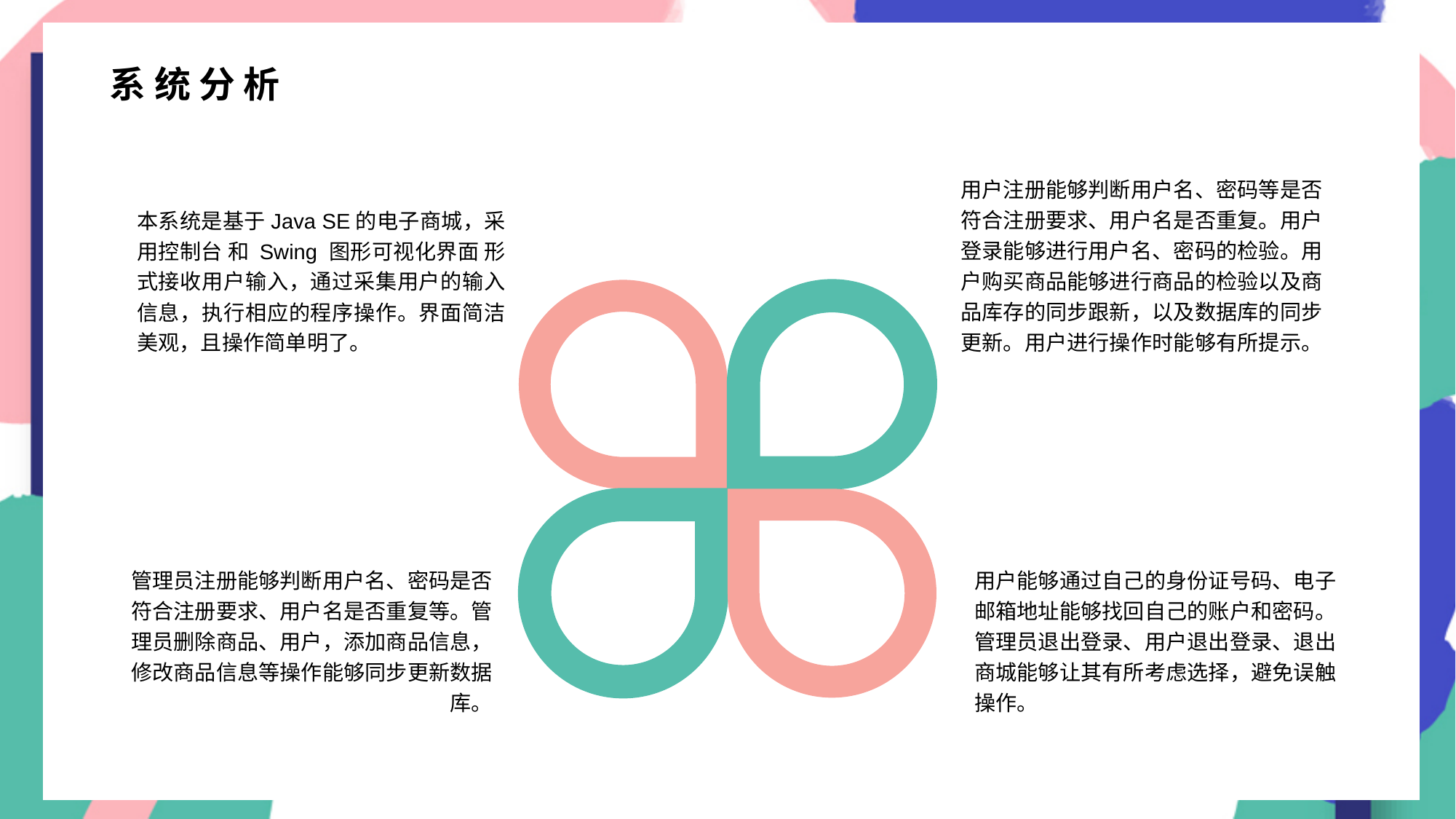

系 统 分 析
用户注册能够判断用户名、密码等是否符合注册要求、用户名是否重复。用户登录能够进行用户名、密码的检验。用户购买商品能够进行商品的检验以及商品库存的同步跟新，以及数据库的同步更新。用户进行操作时能够有所提示。
本系统是基于Java SE的电子商城，采用控制台 和 Swing 图形可视化界面 形式接收用户输入，通过采集用户的输入信息，执行相应的程序操作。界面简洁美观，且操作简单明了。

管理员注册能够判断用户名、密码是否符合注册要求、用户名是否重复等。管理员删除商品、用户，添加商品信息，修改商品信息等操作能够同步更新数据库。
用户能够通过自己的身份证号码、电子邮箱地址能够找回自己的账户和密码。管理员退出登录、用户退出登录、退出商城能够让其有所考虑选择，避免误触操作。